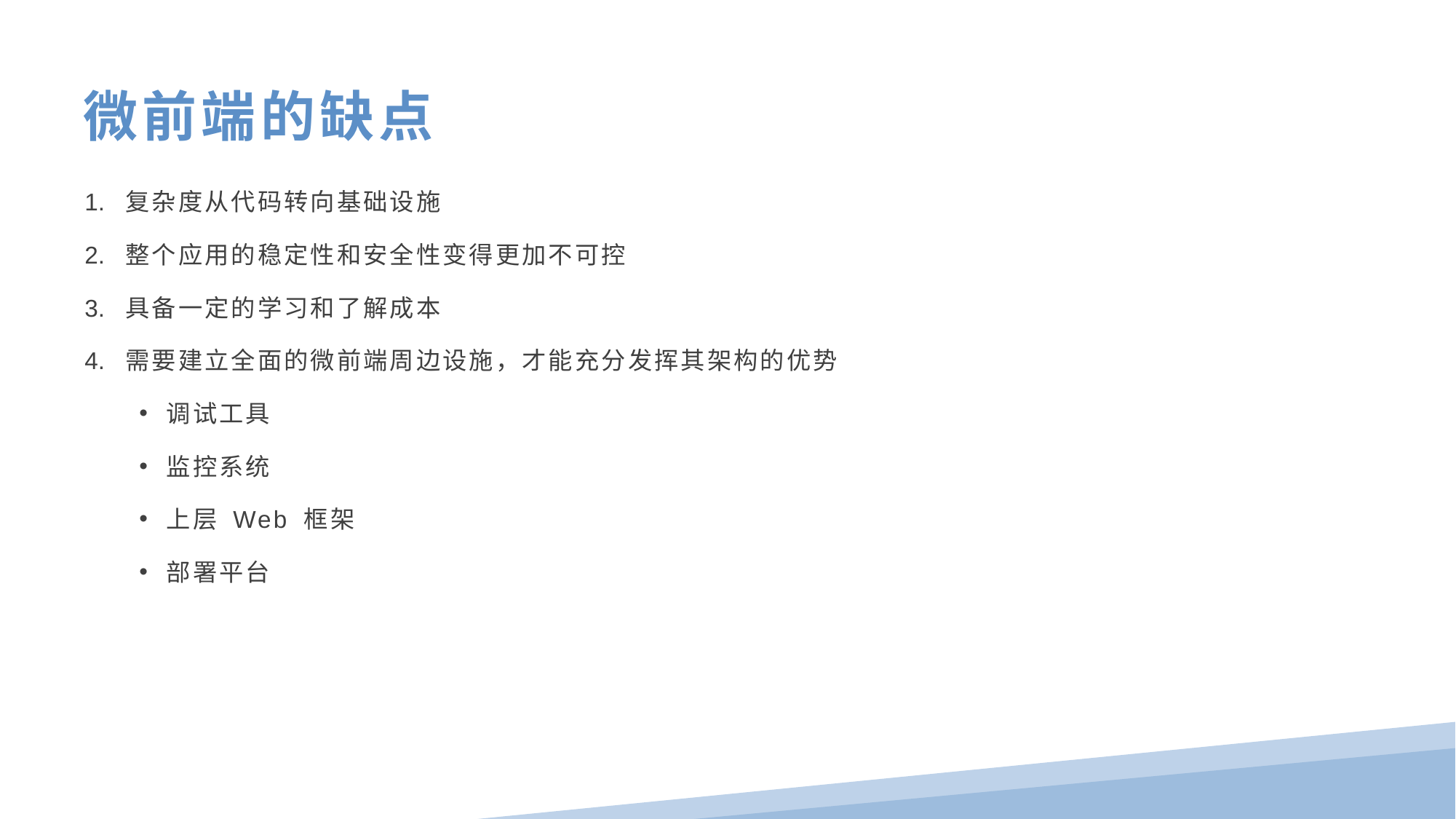

微前端的缺点
复杂度从代码转向基础设施
整个应用的稳定性和安全性变得更加不可控
具备一定的学习和了解成本
需要建立全面的微前端周边设施，才能充分发挥其架构的优势
调试工具
监控系统
上层 Web 框架
部署平台